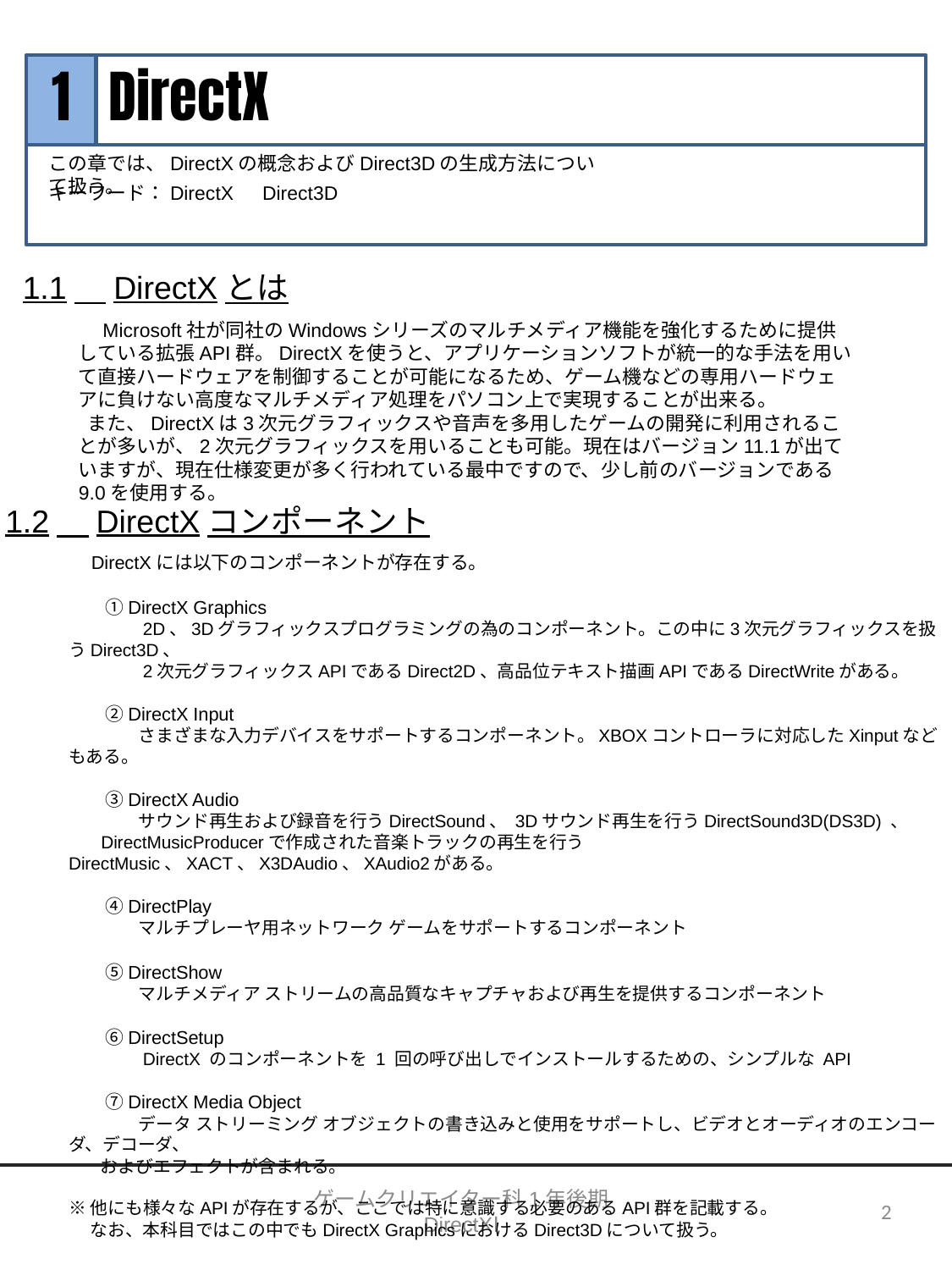

1
# DirectX

この章では、DirectXの概念およびDirect3Dの生成方法について扱う。
キーワード：DirectX　Direct3D
1.1　DirectXとは
　Microsoft社が同社のWindowsシリーズのマルチメディア機能を強化するために提供している拡張API群。DirectXを使うと、アプリケーションソフトが統一的な手法を用いて直接ハードウェアを制御することが可能になるため、ゲーム機などの専用ハードウェアに負けない高度なマルチメディア処理をパソコン上で実現することが出来る。
 また、DirectXは3次元グラフィックスや音声を多用したゲームの開発に利用されることが多いが、2次元グラフィックスを用いることも可能。現在はバージョン11.1が出ていますが、現在仕様変更が多く行われている最中ですので、少し前のバージョンである9.0を使用する。
1.2　DirectXコンポーネント
　DirectXには以下のコンポーネントが存在する。

　　①DirectX Graphics
　　　　2D、3Dグラフィックスプログラミングの為のコンポーネント。この中に3次元グラフィックスを扱うDirect3D、
　　　　2次元グラフィックスAPIであるDirect2D、高品位テキスト描画APIであるDirectWriteがある。
　　②DirectX Input
　　　　さまざまな入力デバイスをサポートするコンポーネント。XBOXコントローラに対応したXinputなどもある。
　　③DirectX Audio
　　　　サウンド再生および録音を行うDirectSound、 3Dサウンド再生を行うDirectSound3D(DS3D) 、
       DirectMusicProducerで作成された音楽トラックの再生を行うDirectMusic、XACT、X3DAudio、XAudio2がある。
　　④DirectPlay
　　　　マルチプレーヤ用ネットワーク ゲームをサポートするコンポーネント
　　⑤DirectShow
　　　　マルチメディア ストリームの高品質なキャプチャおよび再生を提供するコンポーネント
　　⑥DirectSetup
　　　　DirectX のコンポーネントを 1 回の呼び出しでインストールするための、シンプルな API
　　⑦DirectX Media Object
　　　　データ ストリーミング オブジェクトの書き込みと使用をサポートし、ビデオとオーディオのエンコーダ、デコーダ、
        およびエフェクトが含まれる。

※他にも様々なAPIが存在するが、ここでは特に意識する必要のあるAPI群を記載する。
　 なお、本科目ではこの中でもDirectX GraphicsにおけるDirect3Dについて扱う。
ゲームクリエイター科1年後期 DirectXⅠ
2